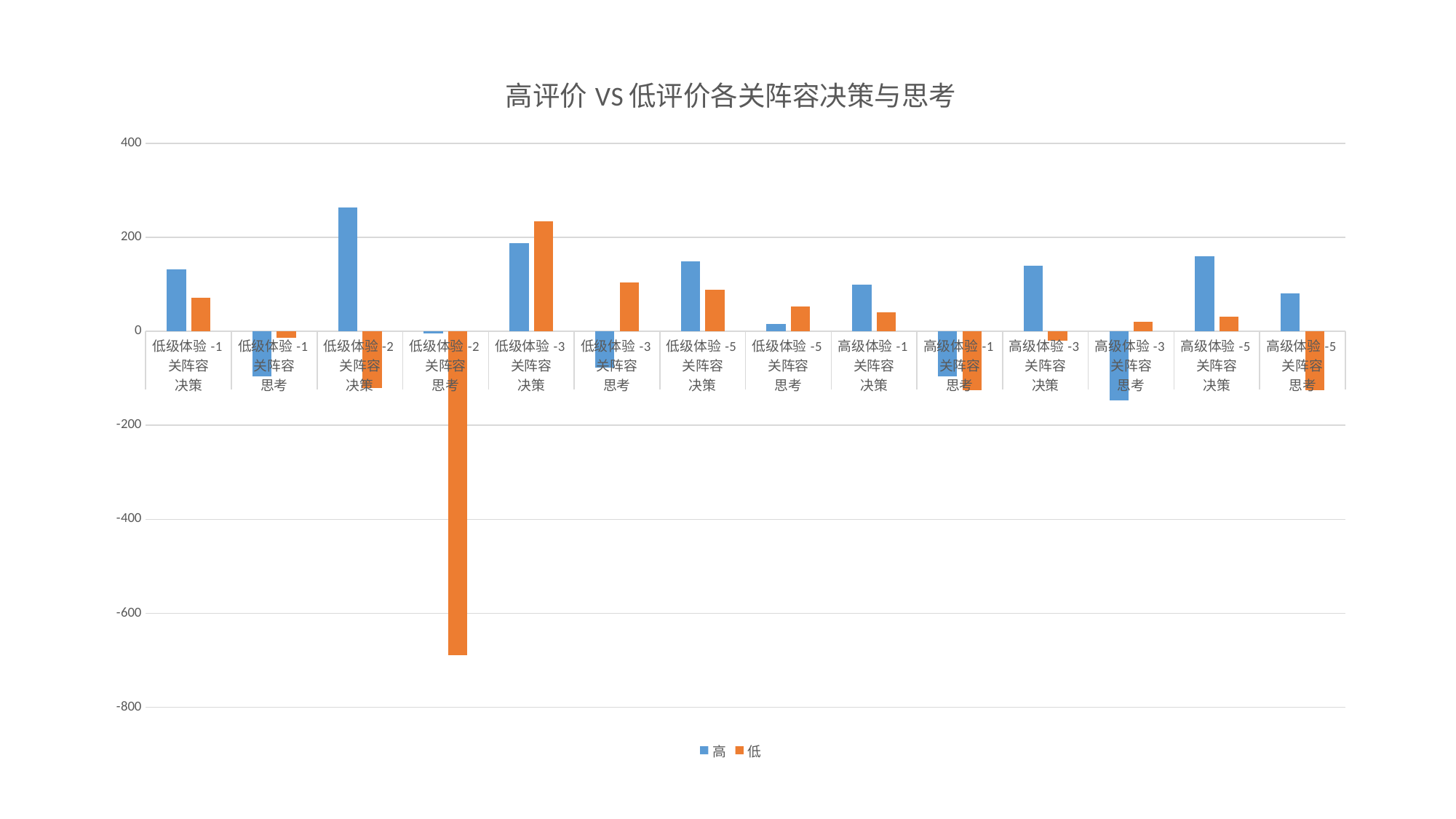

### Chart: 高评价VS低评价各关阵容决策与思考

| Category | 高 | 低 |
|---|---|---|
| 低级体验-1关阵容 | 132.59460883753778 | 72.16598275745584 |
| 低级体验-1关阵容 | -95.06947243998357 | -14.229568090465078 |
| 低级体验-2关阵容 | 263.68876118234607 | -120.25375814242366 |
| 低级体验-2关阵容 | -4.833584317740782 | -688.9221300179004 |
| 低级体验-3关阵容 | 188.16323851776178 | 234.40703962326592 |
| 低级体验-3关阵容 | -77.55552961490649 | 103.98055291745588 |
| 低级体验-5关阵容 | 148.67293437742438 | 88.29921503592993 |
| 低级体验-5关阵容 | 15.642421613269317 | 53.01858619317599 |
| 高级体验-1关阵容 | 99.88709879595095 | 40.72151586124157 |
| 高级体验-1关阵容 | -95.46417828929849 | -124.60498839677375 |
| 高级体验-3关阵容 | 140.4068615204291 | -19.210450681079006 |
| 高级体验-3关阵容 | -146.23897374393337 | 20.96979398350774 |
| 高级体验-5关阵容 | 159.212157507636 | 30.69173132474012 |
| 高级体验-5关阵容 | 80.99484482120482 | -124.36221989500456 |